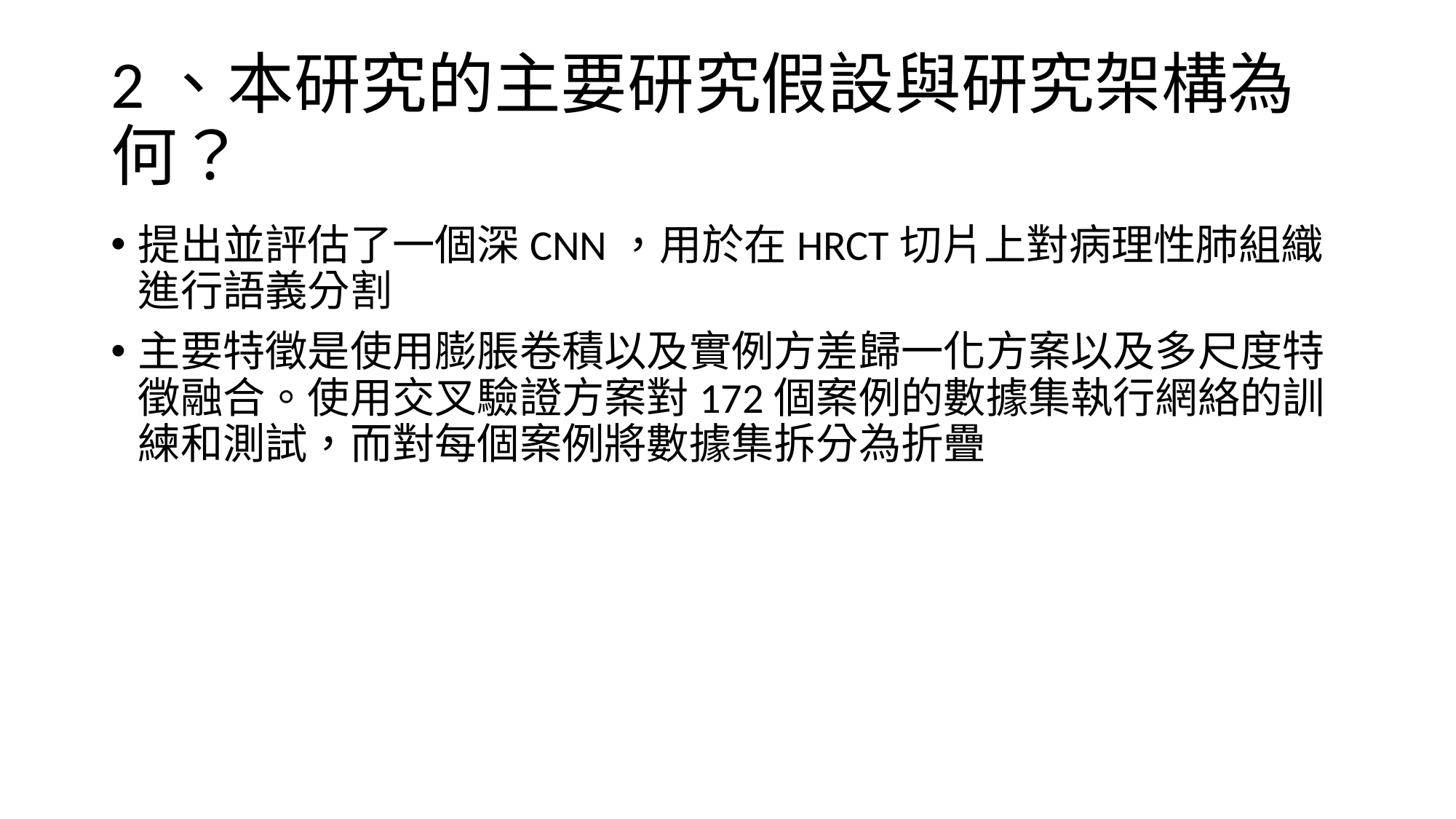

# 2、本研究的主要研究假設與研究架構為何？
提出並評估了一個深CNN，用於在HRCT切片上對病理性肺組織進行語義分割
主要特徵是使用膨脹卷積以及實例方差歸一化方案以及多尺度特徵融合。使用交叉驗證方案對172個案例的數據集執行網絡的訓練和測試，而對每個案例將數據集拆分為折疊